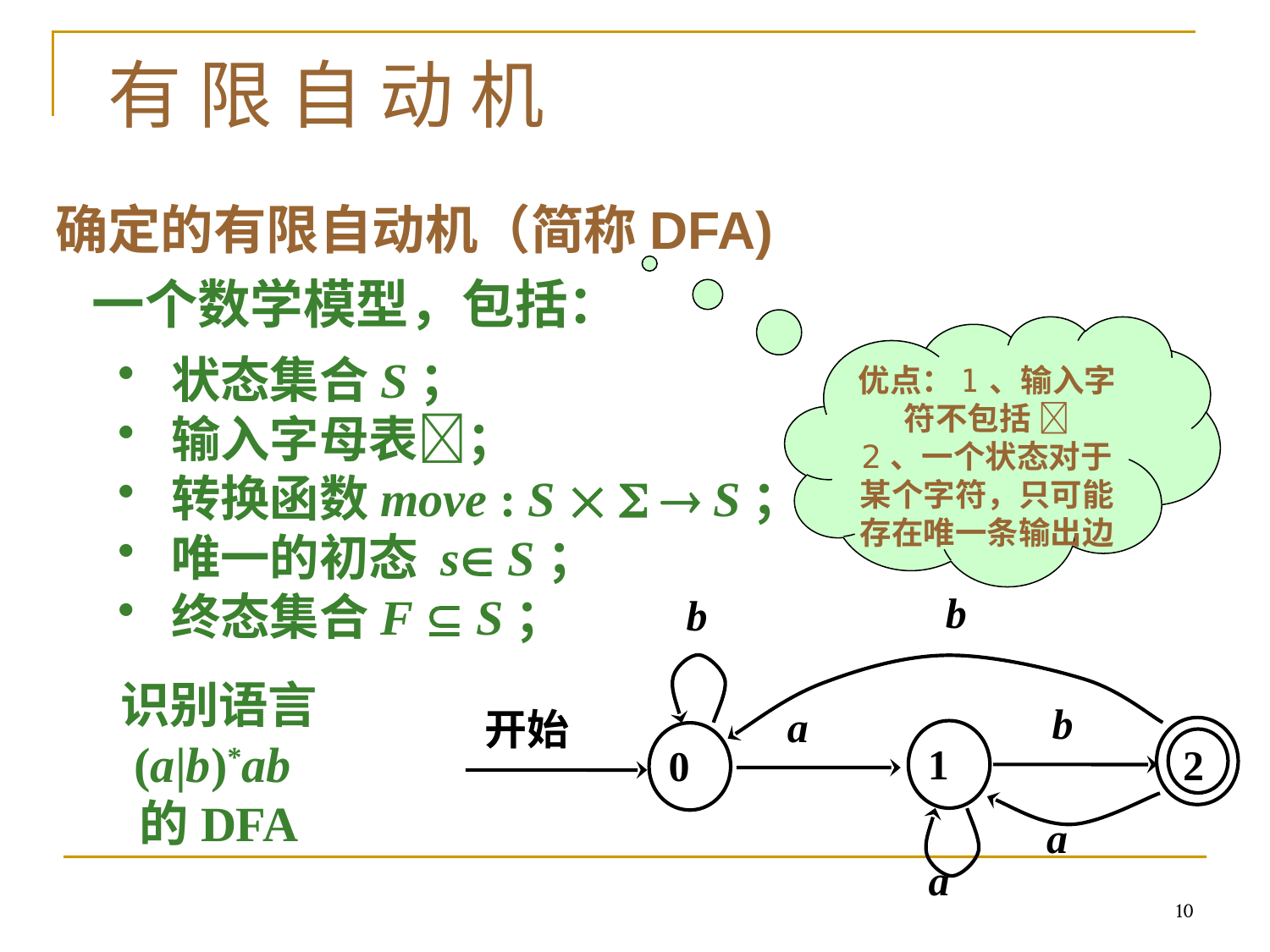

# 有 限 自 动 机
确定的有限自动机（简称DFA)
  一个数学模型，包括：
优点：1、输入字符不包括 ε
2、一个状态对于某个字符，只可能存在唯一条输出边
 状态集合S；
 输入字母表Σ；
 转换函数move : S × Σ → S；
 唯一的初态 s∈ S；
 终态集合F ⊆ S；
b
b

b
a
开始

2
1
0

a

a
识别语言
(a|b)*ab
的DFA
10